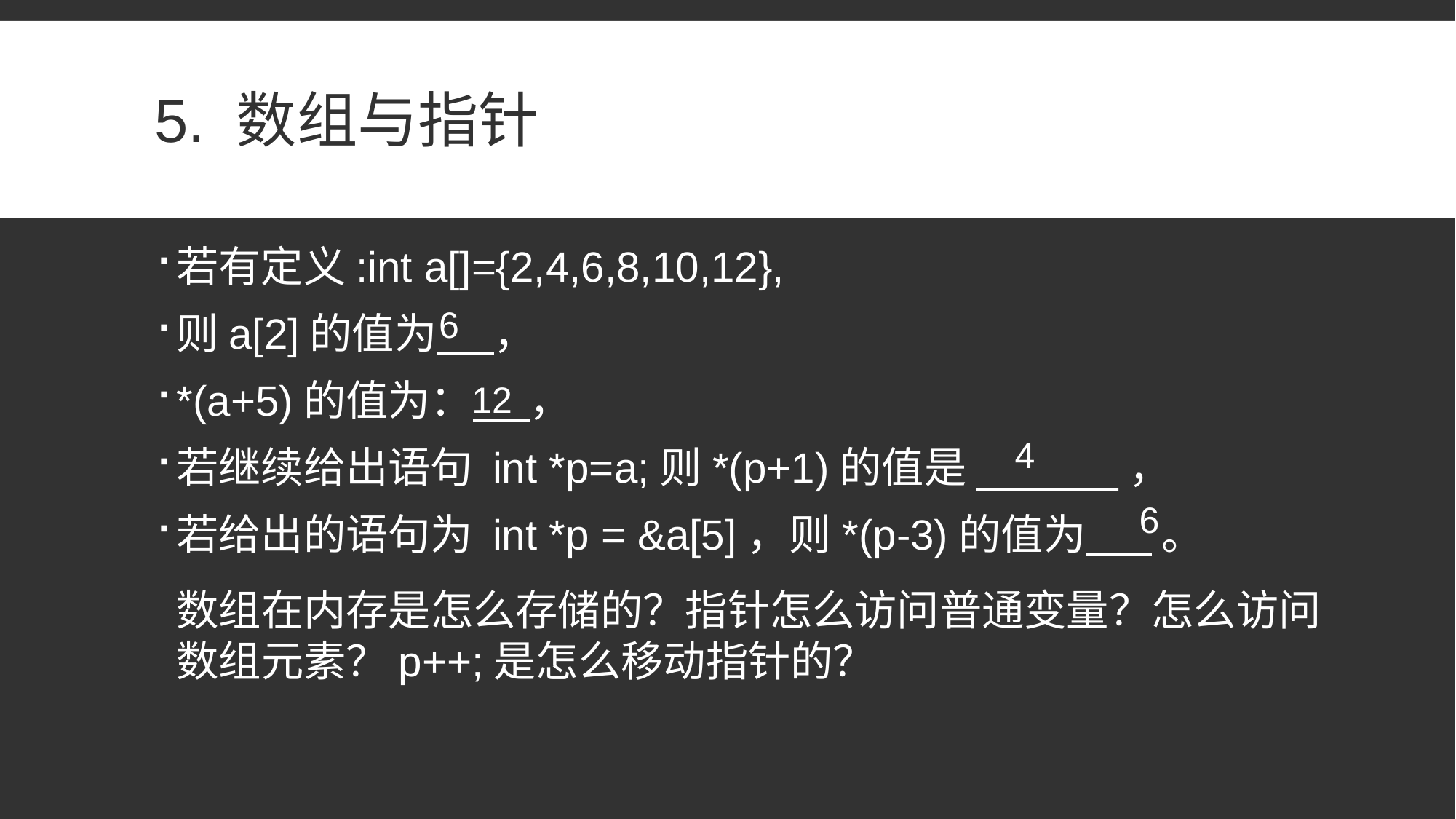

# 5. 数组与指针
若有定义:int a[]={2,4,6,8,10,12},
则a[2]的值为      ，
*(a+5)的值为：      ，
若继续给出语句 int *p=a;则*(p+1)的值是______，
若给出的语句为 int *p = &a[5]，则*(p-3)的值为        。
6
12
4
6
数组在内存是怎么存储的？指针怎么访问普通变量？怎么访问数组元素？p++;是怎么移动指针的？